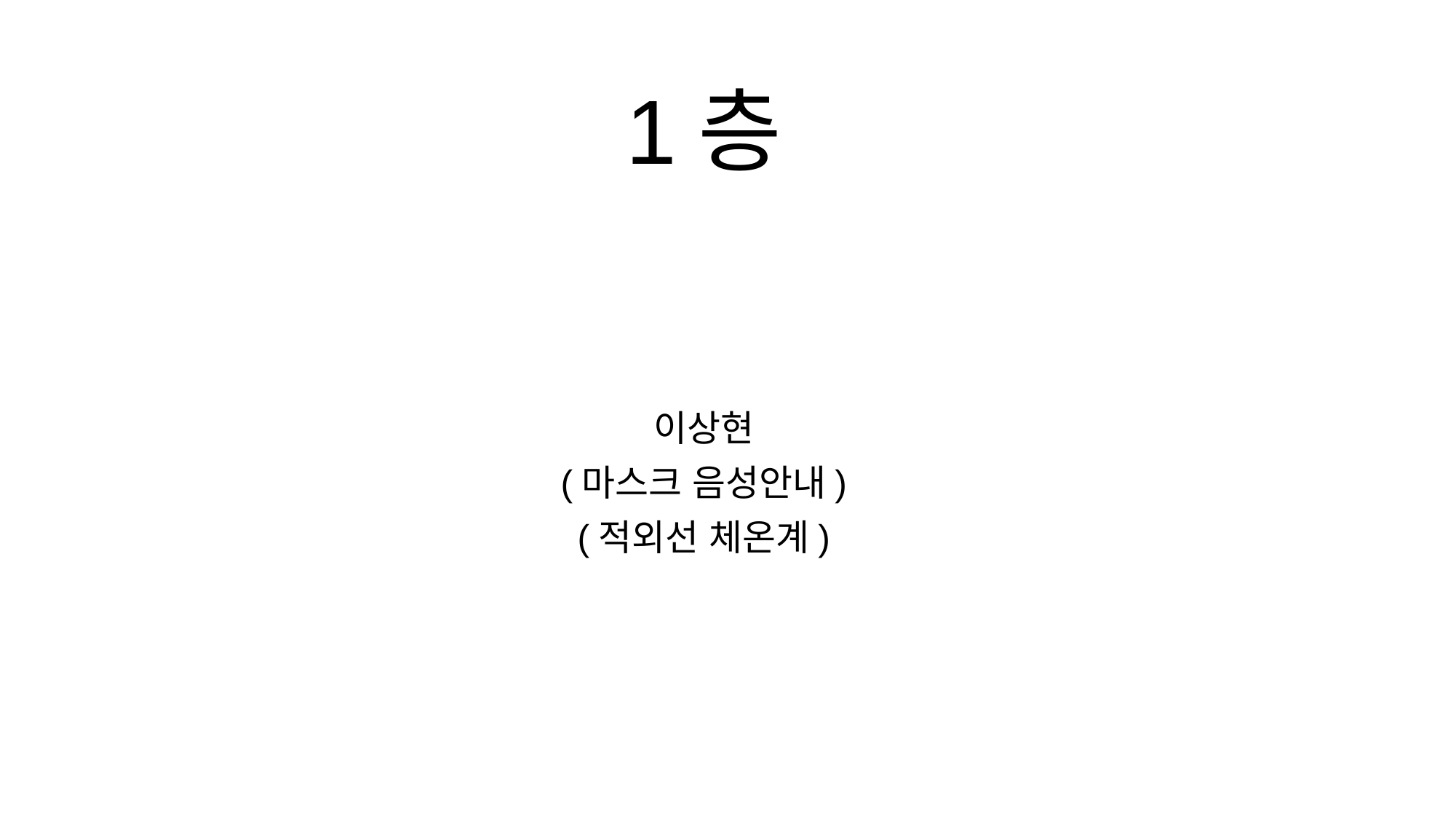

# 1층
이상현
(마스크 음성안내)
(적외선 체온계)